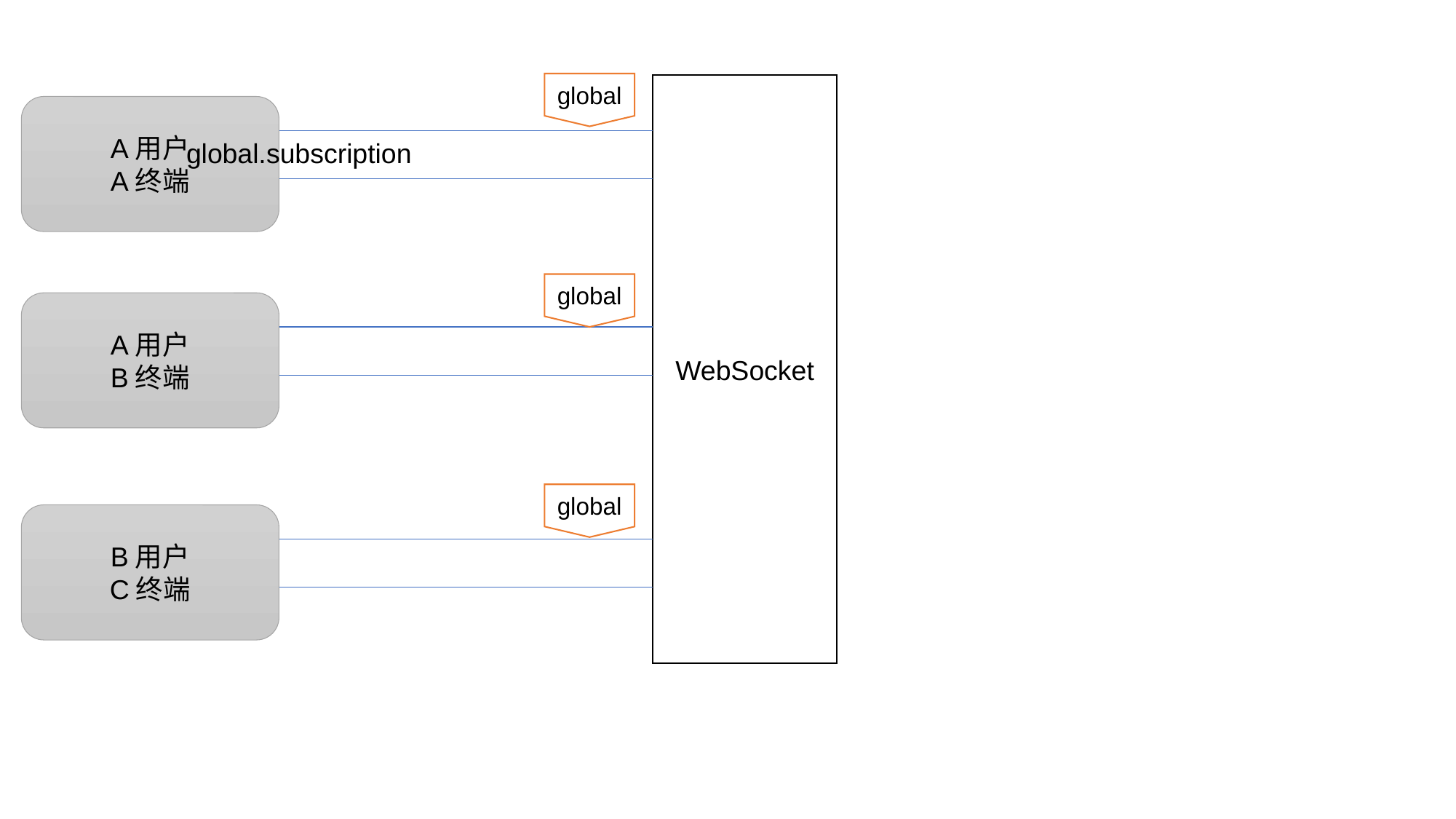

global
WebSocket
A用户
A终端
global.subscription
global
A用户
B终端
global
B用户
C终端